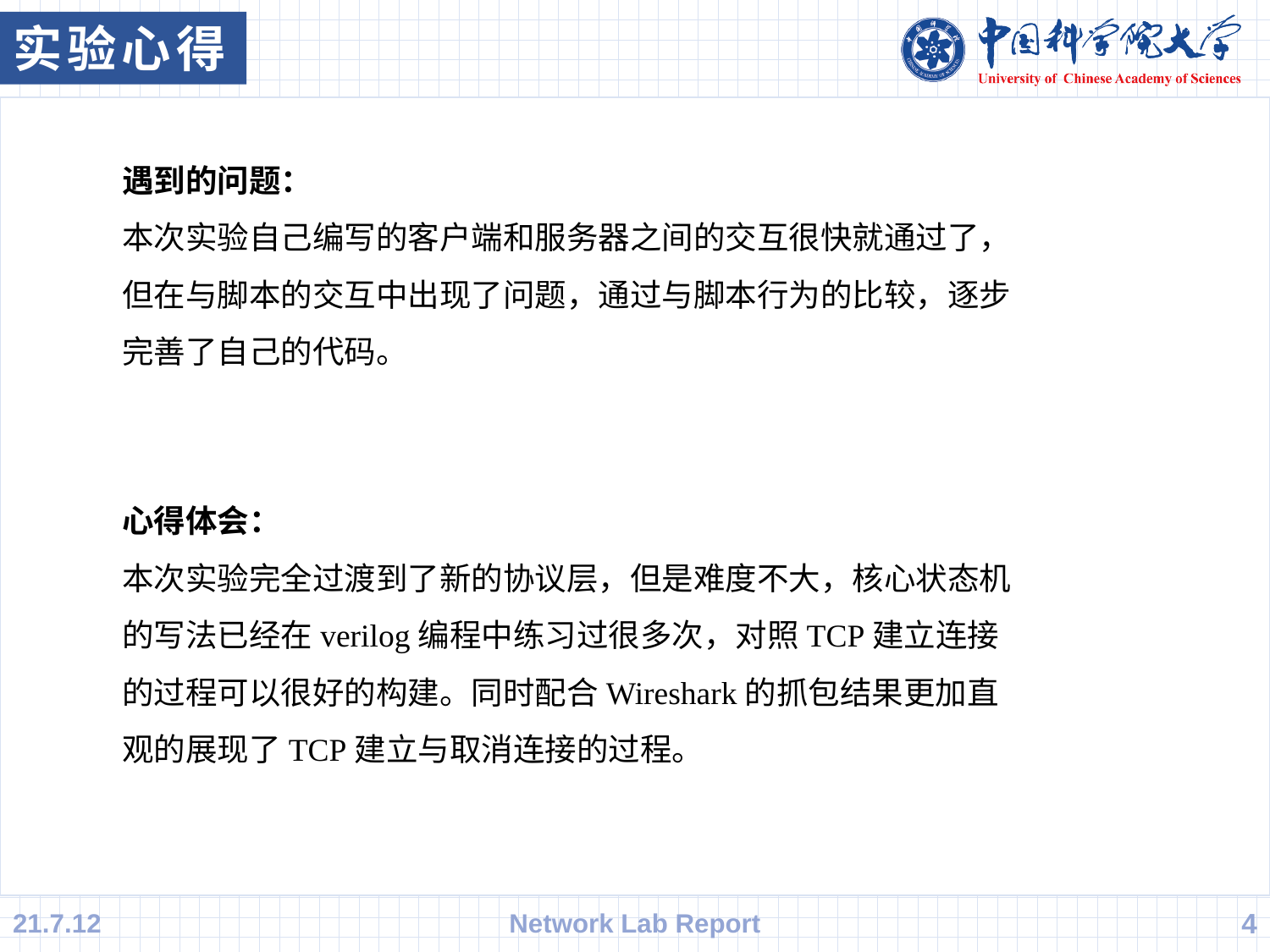

实验心得
遇到的问题：
本次实验自己编写的客户端和服务器之间的交互很快就通过了，但在与脚本的交互中出现了问题，通过与脚本行为的比较，逐步完善了自己的代码。
心得体会：
本次实验完全过渡到了新的协议层，但是难度不大，核心状态机的写法已经在verilog编程中练习过很多次，对照TCP建立连接的过程可以很好的构建。同时配合Wireshark的抓包结果更加直观的展现了TCP建立与取消连接的过程。
21.7.12
Network Lab Report
4